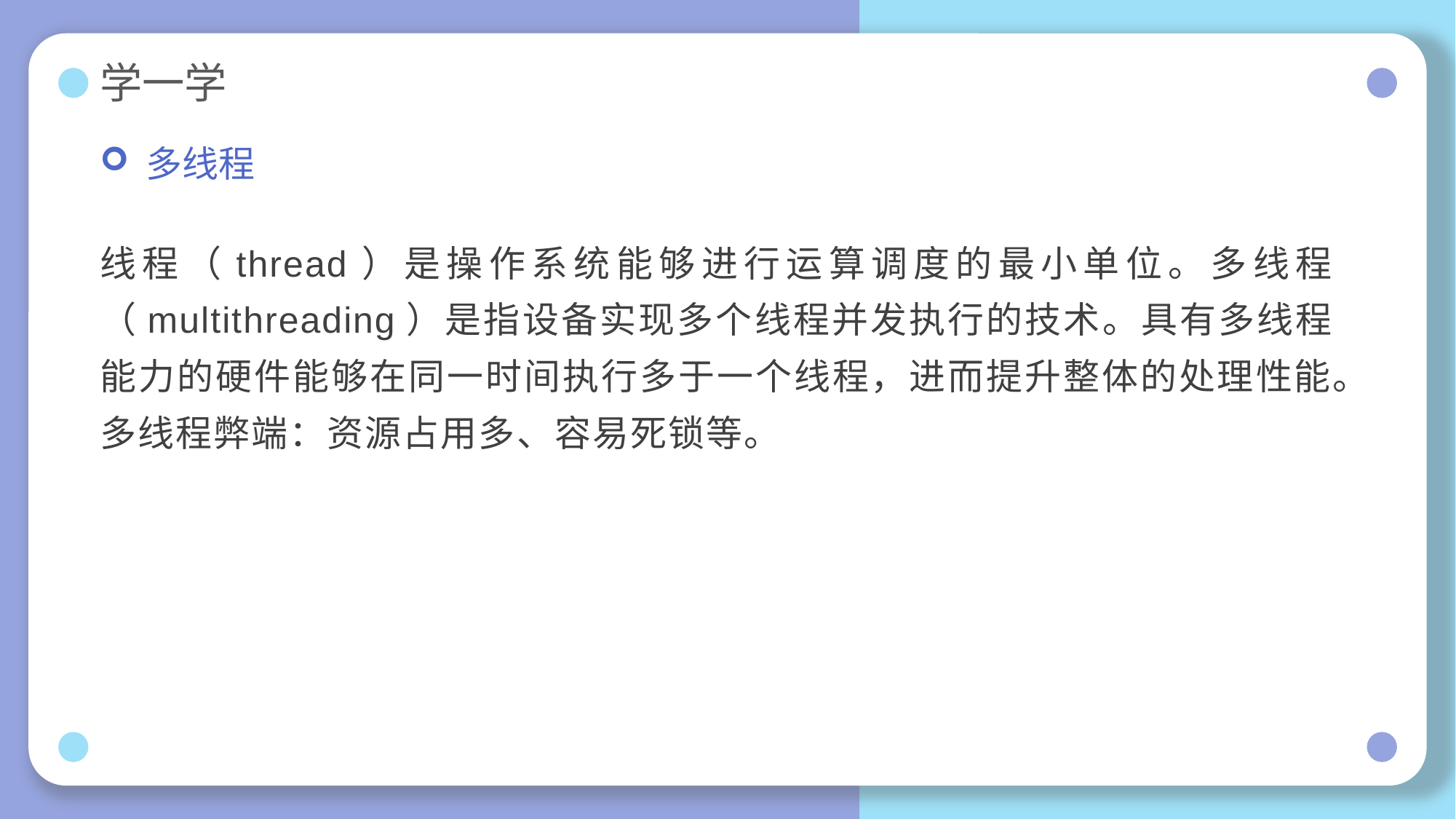

# 学一学
 多线程
线程（thread）是操作系统能够进行运算调度的最小单位。多线程（multithreading）是指设备实现多个线程并发执行的技术。具有多线程能力的硬件能够在同一时间执行多于一个线程，进而提升整体的处理性能。多线程弊端：资源占用多、容易死锁等。